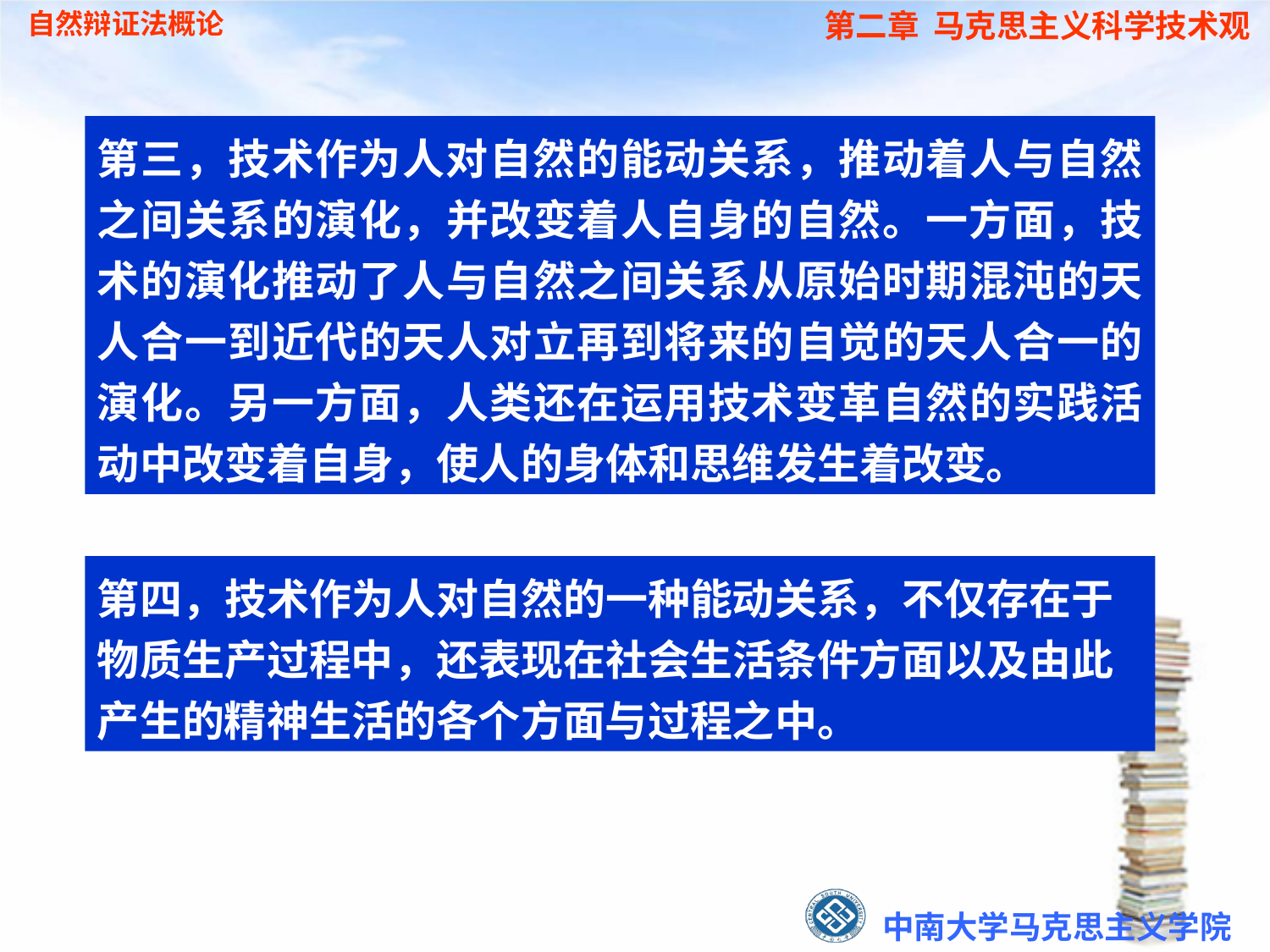

第三，技术作为人对自然的能动关系，推动着人与自然之间关系的演化，并改变着人自身的自然。一方面，技术的演化推动了人与自然之间关系从原始时期混沌的天人合一到近代的天人对立再到将来的自觉的天人合一的演化。另一方面，人类还在运用技术变革自然的实践活动中改变着自身，使人的身体和思维发生着改变。
第四，技术作为人对自然的一种能动关系，不仅存在于物质生产过程中，还表现在社会生活条件方面以及由此产生的精神生活的各个方面与过程之中。